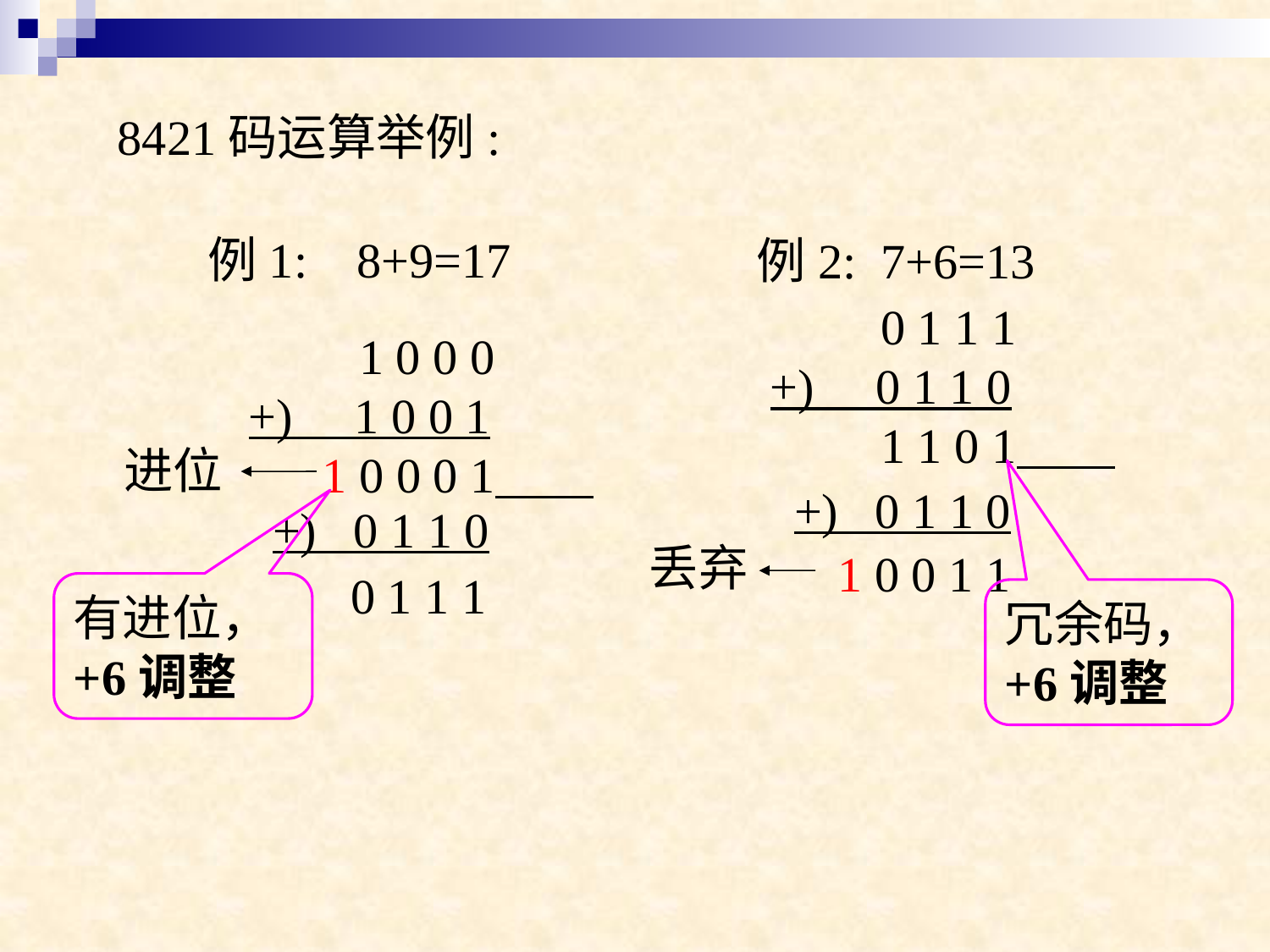

8421码运算举例:
例1:    8+9=17
例2:  7+6=13
         0 1 1 1
+)     0 1 1 0
         1 1 0 1
         1 0 0 0
+)     1 0 0 1
      1 0 0 0 1
进位

+)   0 1 1 0
+)   0 1 1 0
丢弃
1 0 0 1 1
0 1 1 1

有进位，
+6调整
冗余码，
+6调整